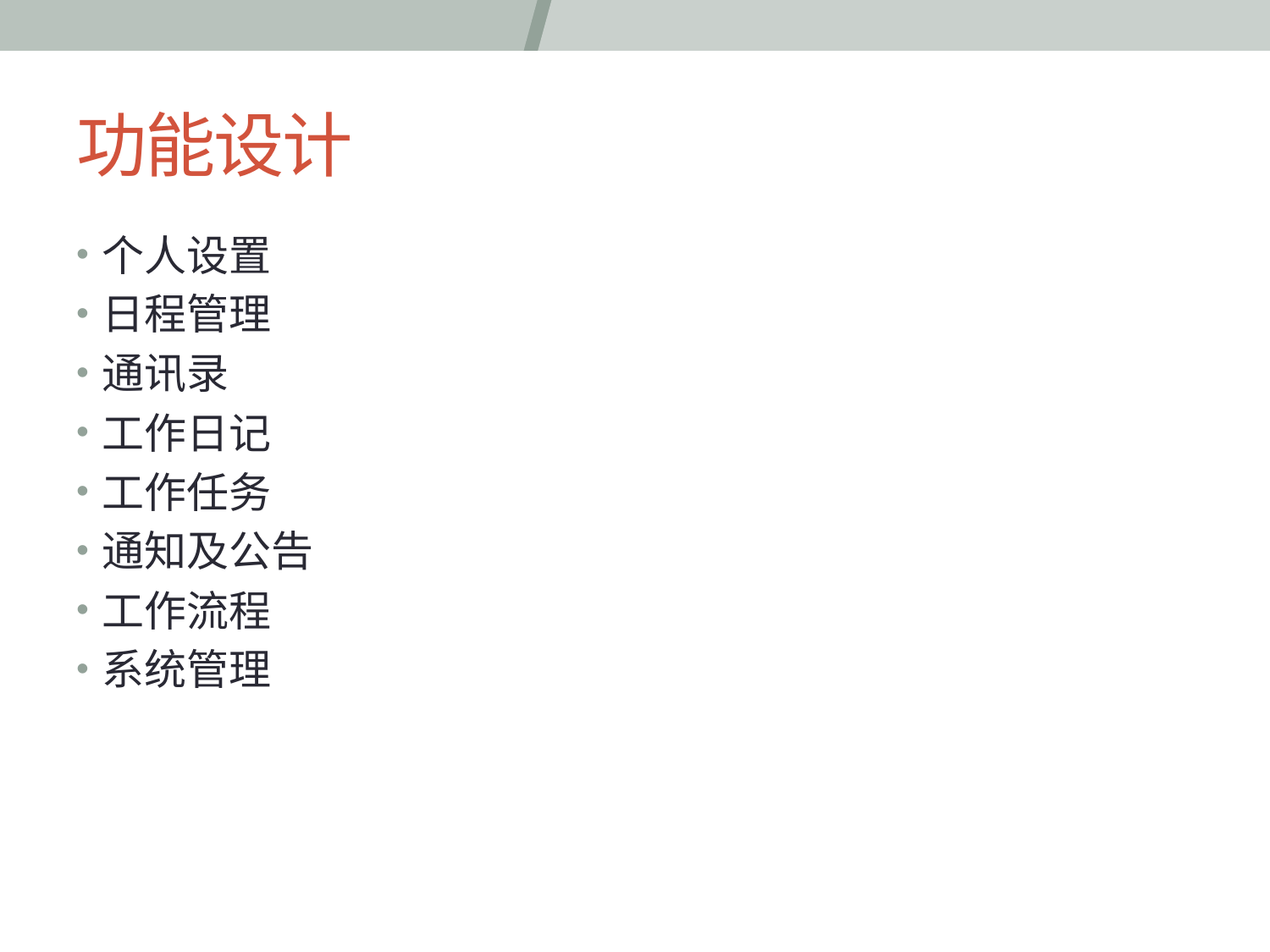

# 功能设计
个人设置
日程管理
通讯录
工作日记
工作任务
通知及公告
工作流程
系统管理